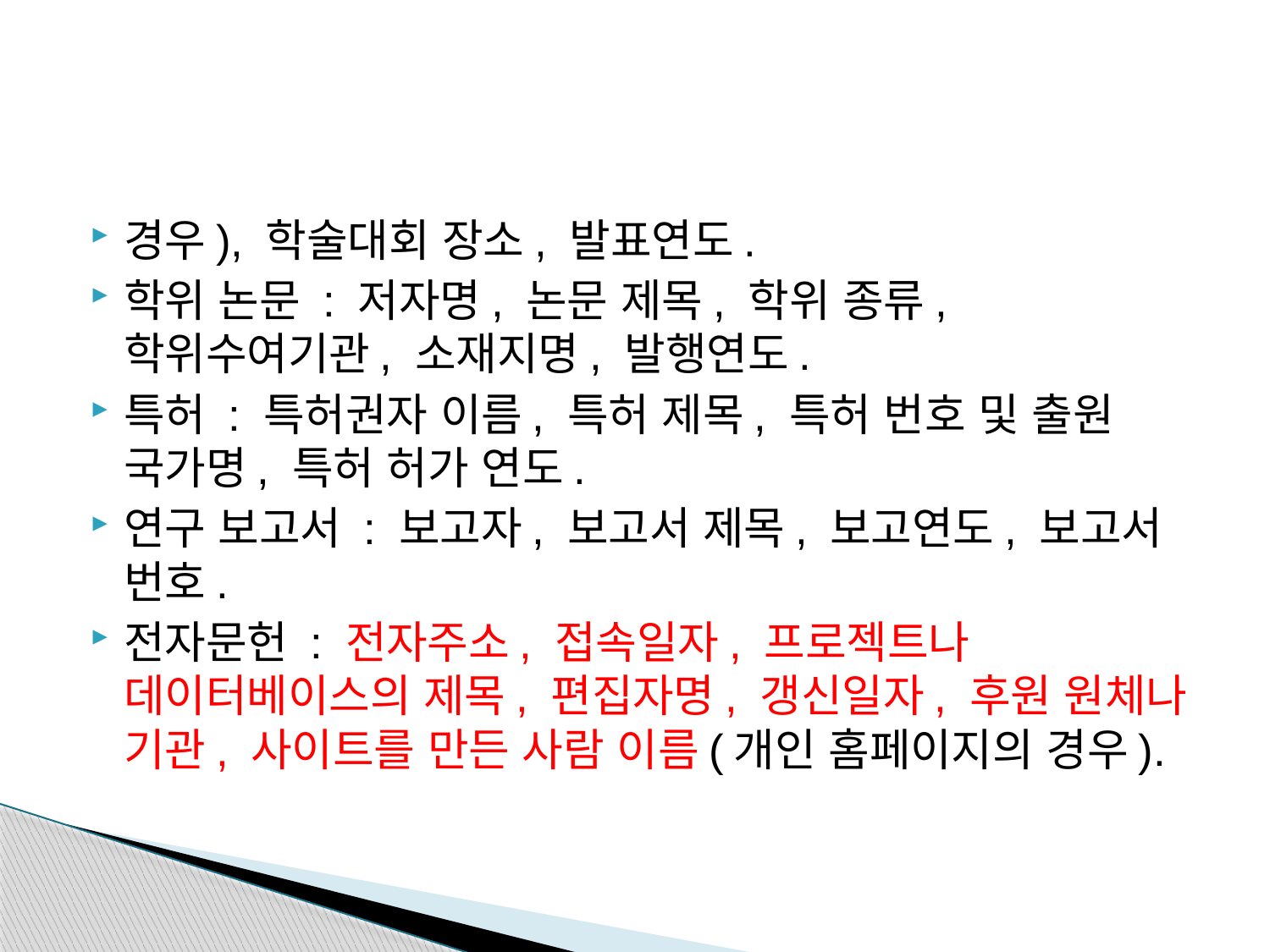

#
경우), 학술대회 장소, 발표연도.
학위 논문 : 저자명, 논문 제목, 학위 종류, 학위수여기관, 소재지명, 발행연도.
특허 : 특허권자 이름, 특허 제목, 특허 번호 및 출원 국가명, 특허 허가 연도.
연구 보고서 : 보고자, 보고서 제목, 보고연도, 보고서 번호.
전자문헌 : 전자주소, 접속일자, 프로젝트나 데이터베이스의 제목, 편집자명, 갱신일자, 후원 원체나 기관, 사이트를 만든 사람 이름(개인 홈페이지의 경우).